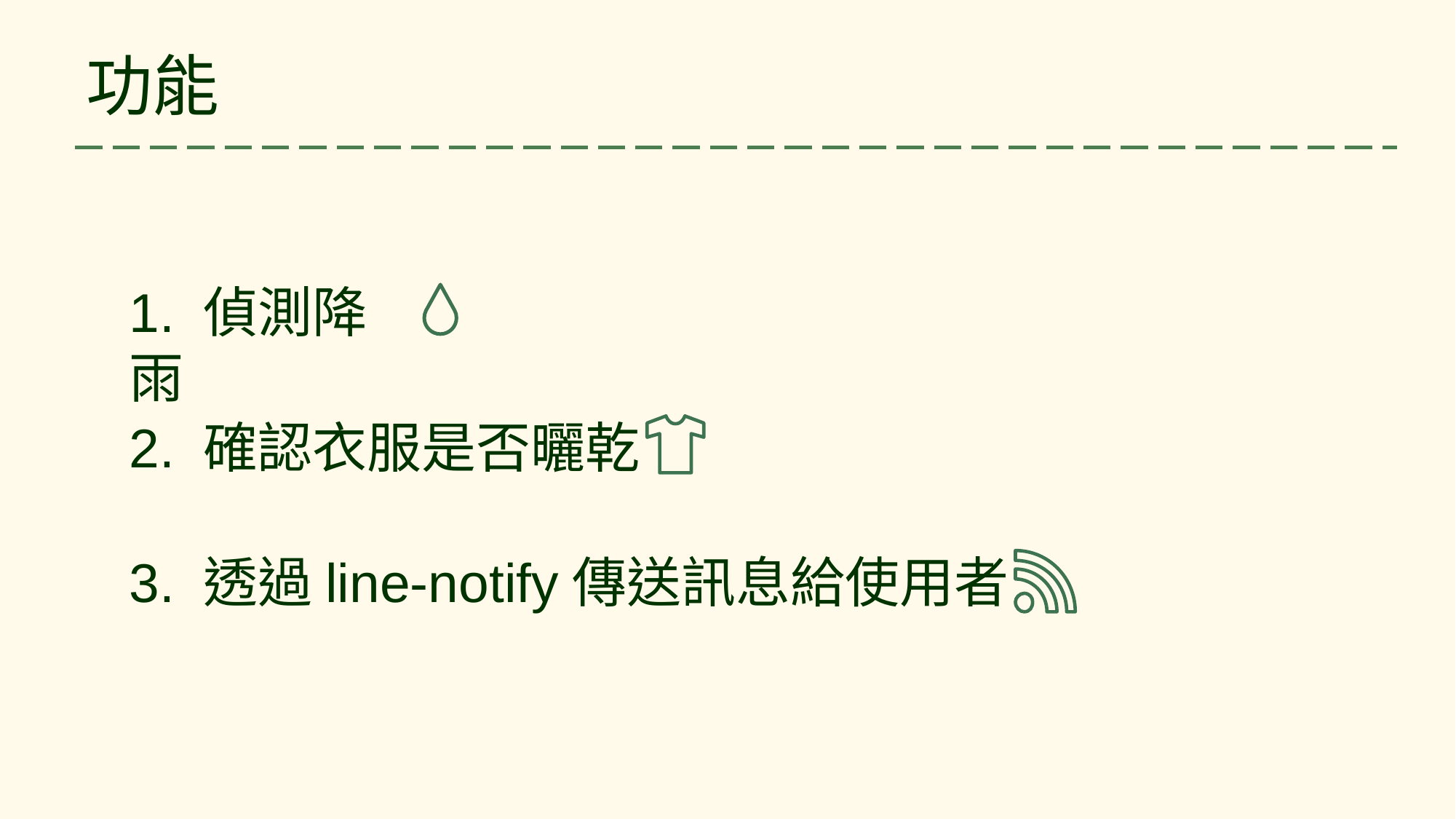

功能
1. 偵測降雨

2. 確認衣服是否曬乾

3. 透過line-notify傳送訊息給使用者